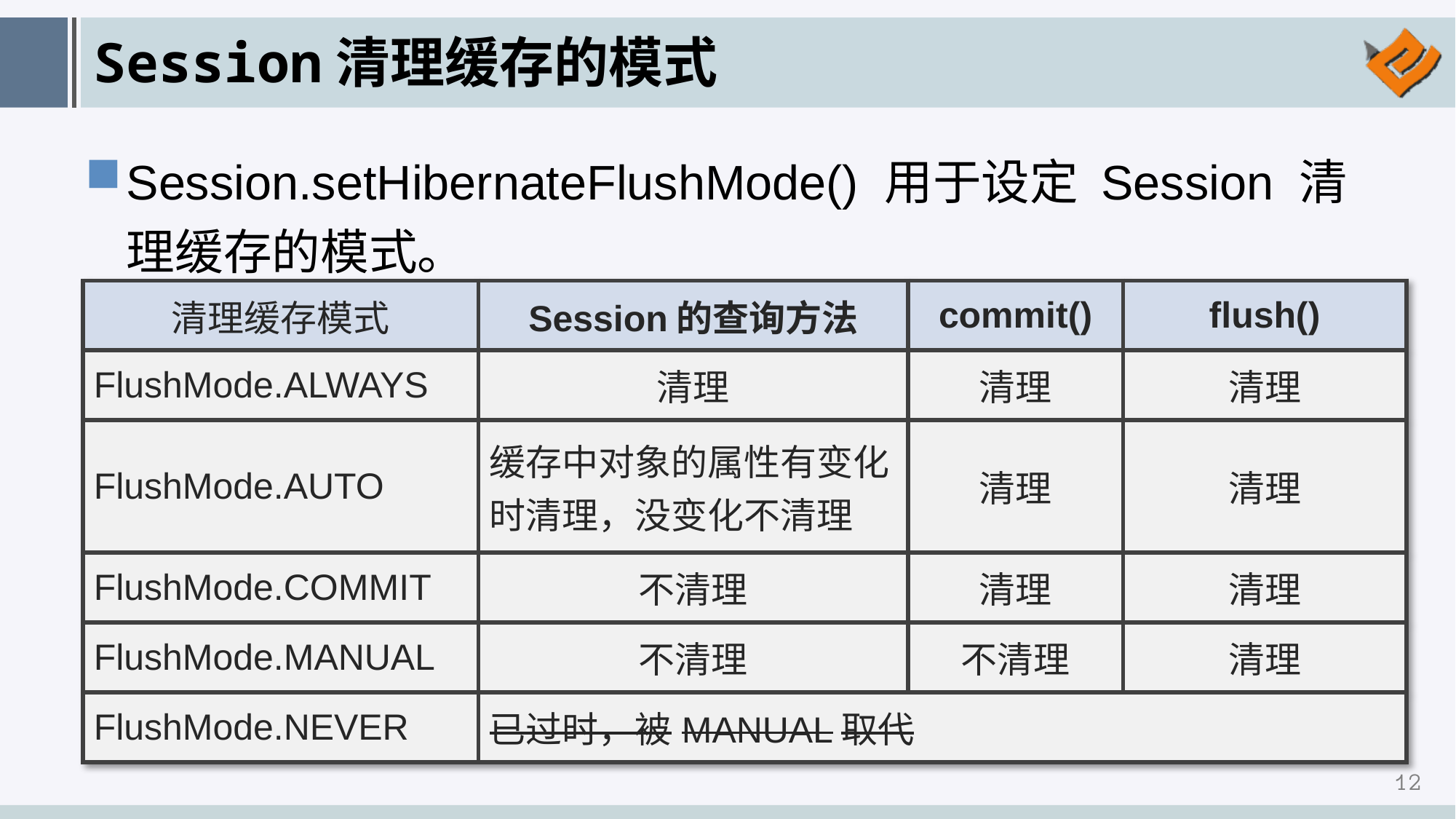

# Session清理缓存的模式
Session.setHibernateFlushMode() 用于设定 Session 清理缓存的模式。
| 清理缓存模式 | Session的查询方法 | commit() | flush() |
| --- | --- | --- | --- |
| FlushMode.ALWAYS | 清理 | 清理 | 清理 |
| FlushMode.AUTO | 缓存中对象的属性有变化时清理，没变化不清理 | 清理 | 清理 |
| FlushMode.COMMIT | 不清理 | 清理 | 清理 |
| FlushMode.MANUAL | 不清理 | 不清理 | 清理 |
| FlushMode.NEVER | 已过时，被MANUAL取代 |  |  |